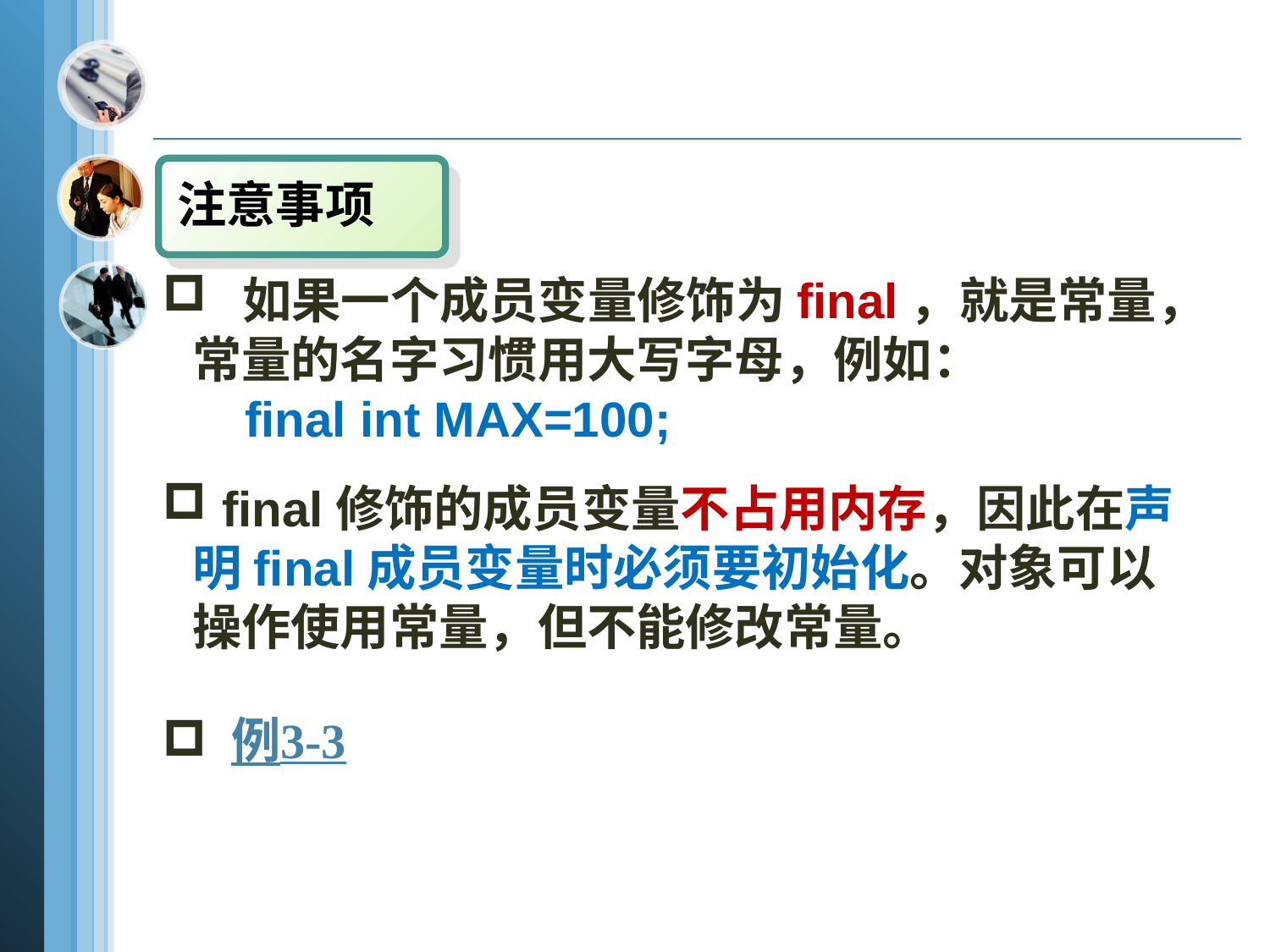

注意事项
  如果一个成员变量修饰为final，就是常量，常量的名字习惯用大写字母，例如：
      final int MAX=100;
 final修饰的成员变量不占用内存，因此在声明final成员变量时必须要初始化。对象可以操作使用常量，但不能修改常量。
 例3-3